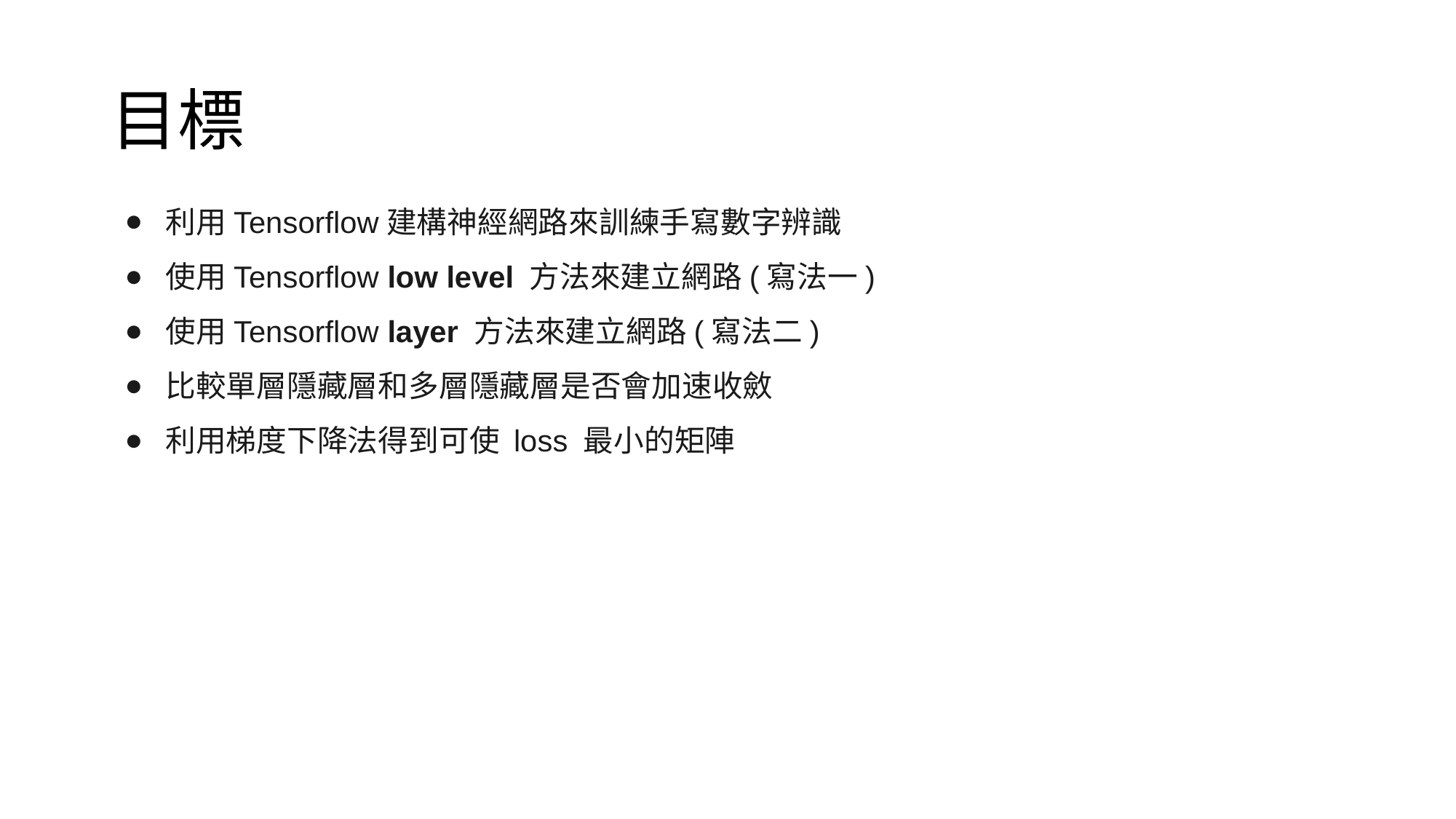

# 目標
利用Tensorflow建構神經網路來訓練手寫數字辨識
使用Tensorflow low level 方法來建立網路(寫法一)
使用Tensorflow layer 方法來建立網路(寫法二)
比較單層隱藏層和多層隱藏層是否會加速收斂
利用梯度下降法得到可使 loss 最小的矩陣